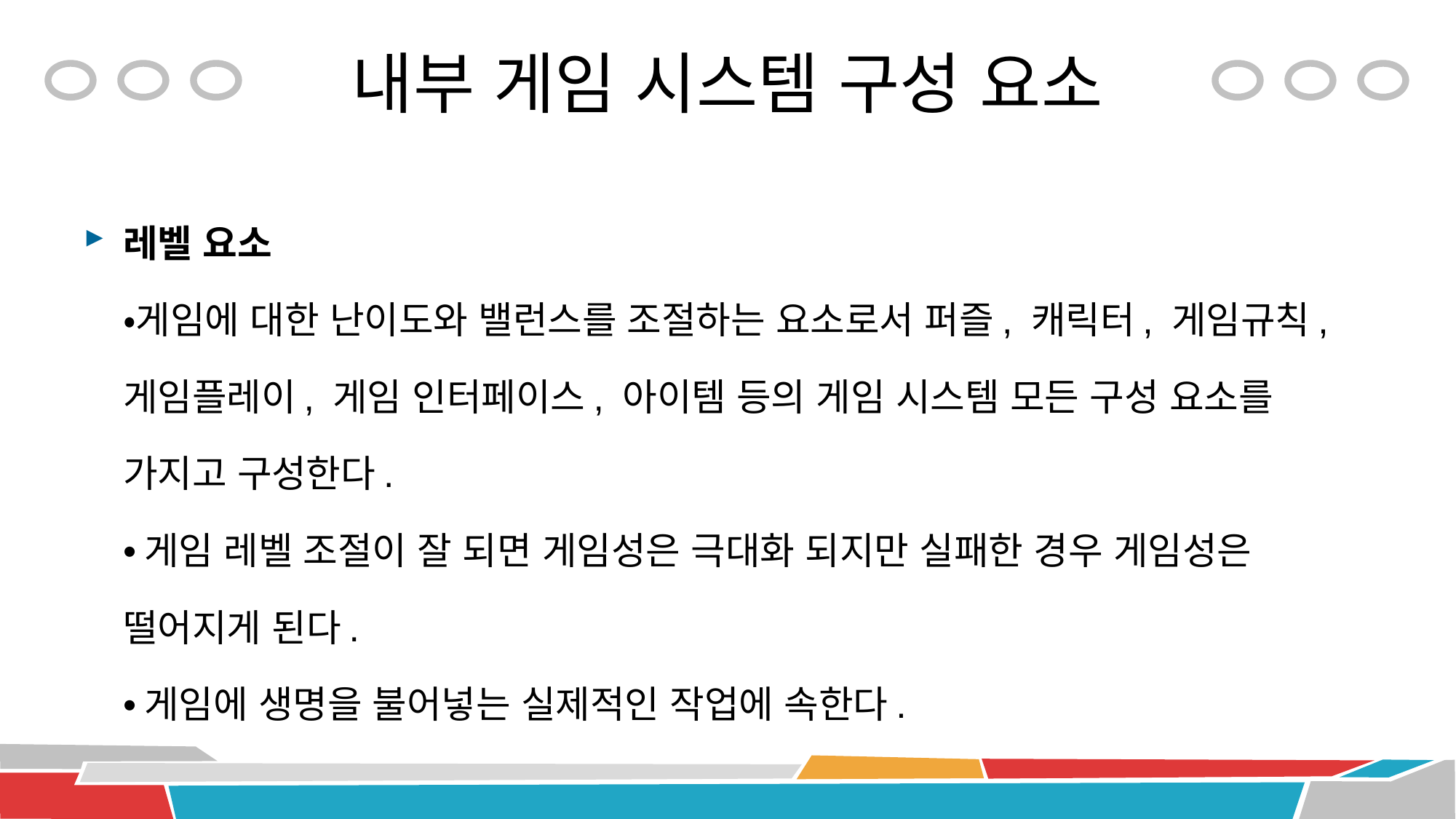

# 내부 게임 시스템 구성 요소
레벨 요소
•게임에 대한 난이도와 밸런스를 조절하는 요소로서 퍼즐, 캐릭터, 게임규칙, 게임플레이, 게임 인터페이스, 아이템 등의 게임 시스템 모든 구성 요소를 가지고 구성한다.
•게임 레벨 조절이 잘 되면 게임성은 극대화 되지만 실패한 경우 게임성은 떨어지게 된다.
•게임에 생명을 불어넣는 실제적인 작업에 속한다.